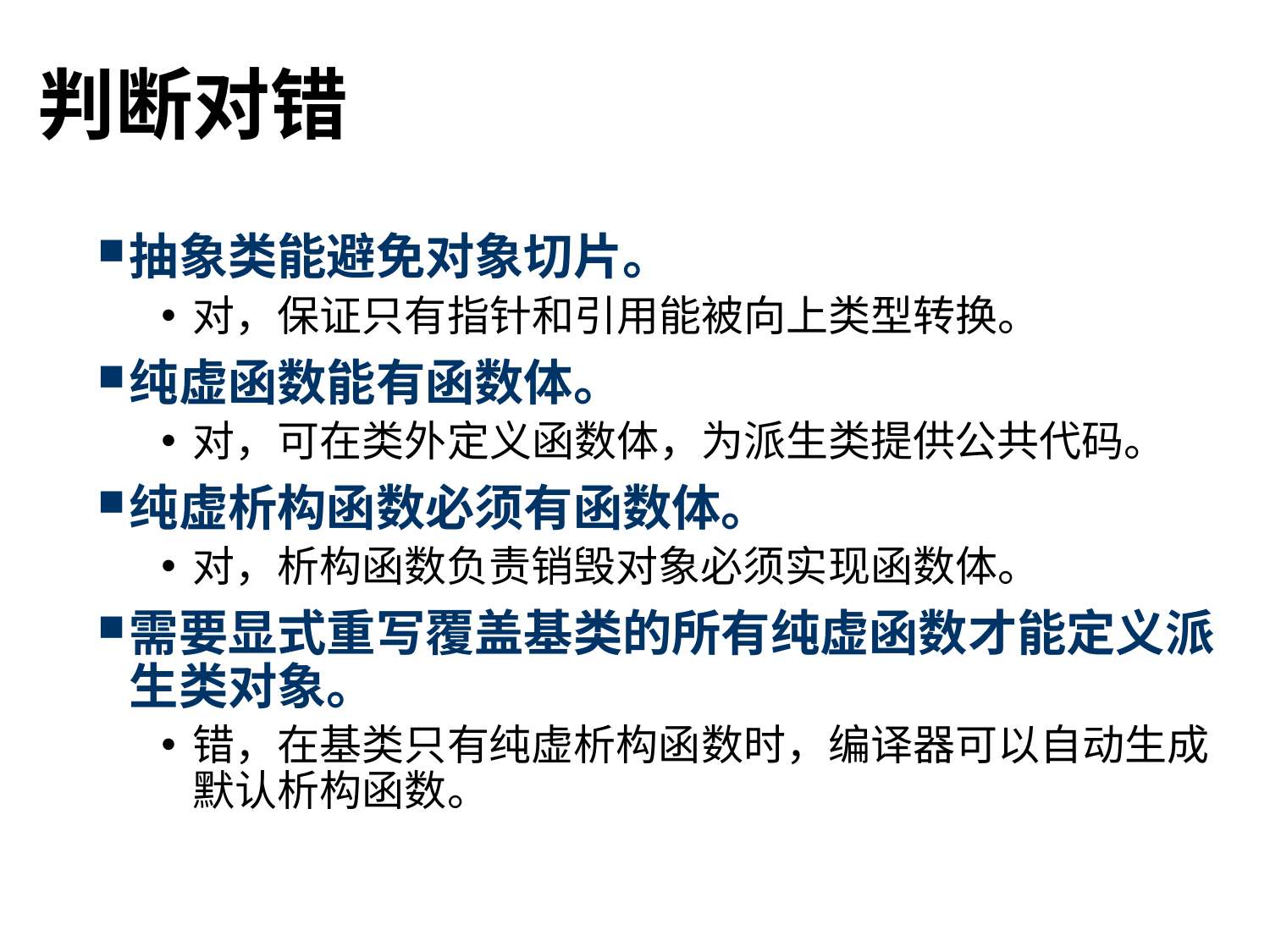

# 判断对错
抽象类能避免对象切片。
对，保证只有指针和引用能被向上类型转换。
纯虚函数能有函数体。
对，可在类外定义函数体，为派生类提供公共代码。
纯虚析构函数必须有函数体。
对，析构函数负责销毁对象必须实现函数体。
需要显式重写覆盖基类的所有纯虚函数才能定义派生类对象。
错，在基类只有纯虚析构函数时，编译器可以自动生成默认析构函数。